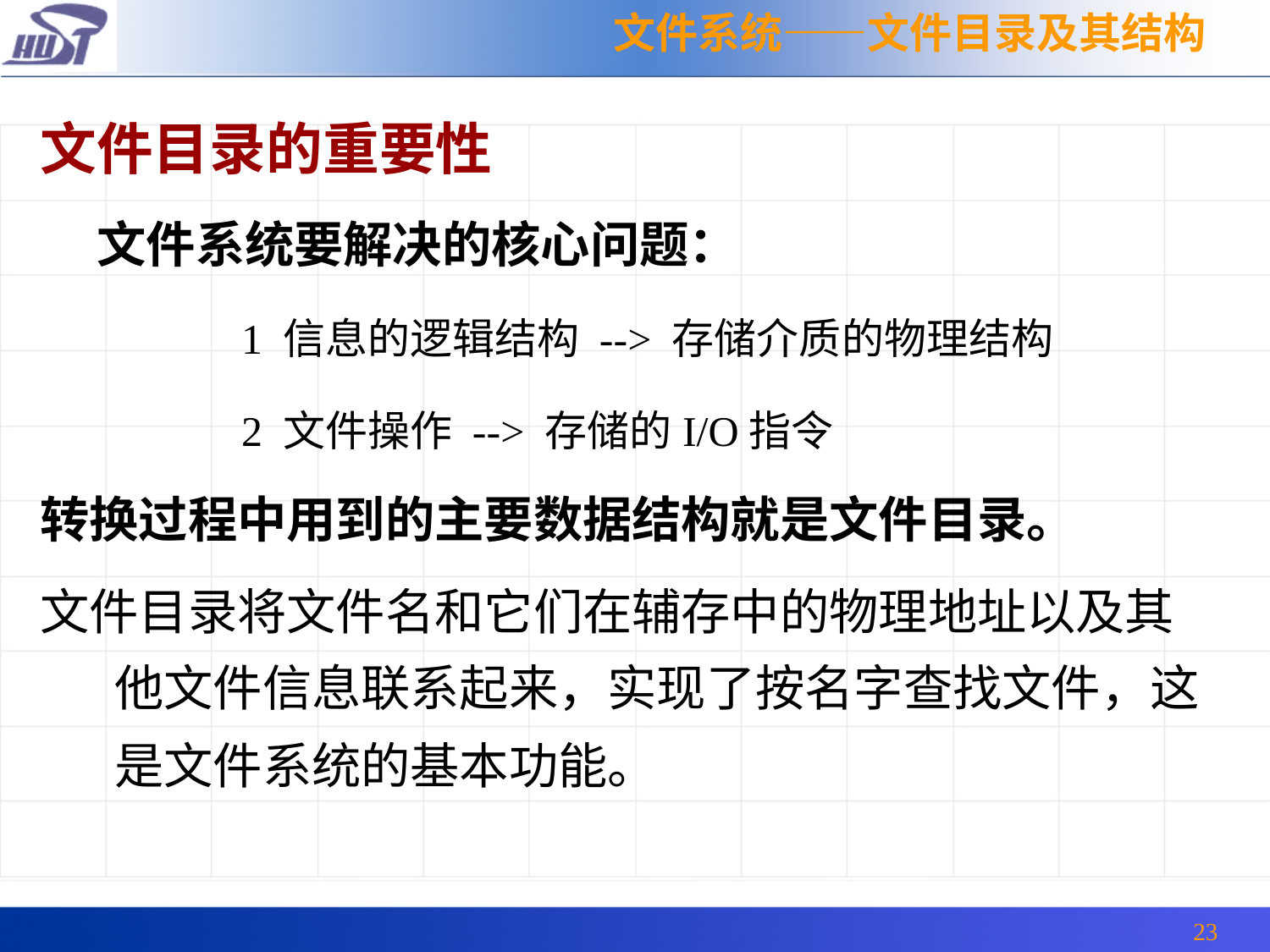

文件系统——文件目录及其结构
文件目录的重要性
    文件系统要解决的核心问题：
		1 信息的逻辑结构 --> 存储介质的物理结构
		2 文件操作 --> 存储的I/O指令
转换过程中用到的主要数据结构就是文件目录。
文件目录将文件名和它们在辅存中的物理地址以及其他文件信息联系起来，实现了按名字查找文件，这是文件系统的基本功能。
23